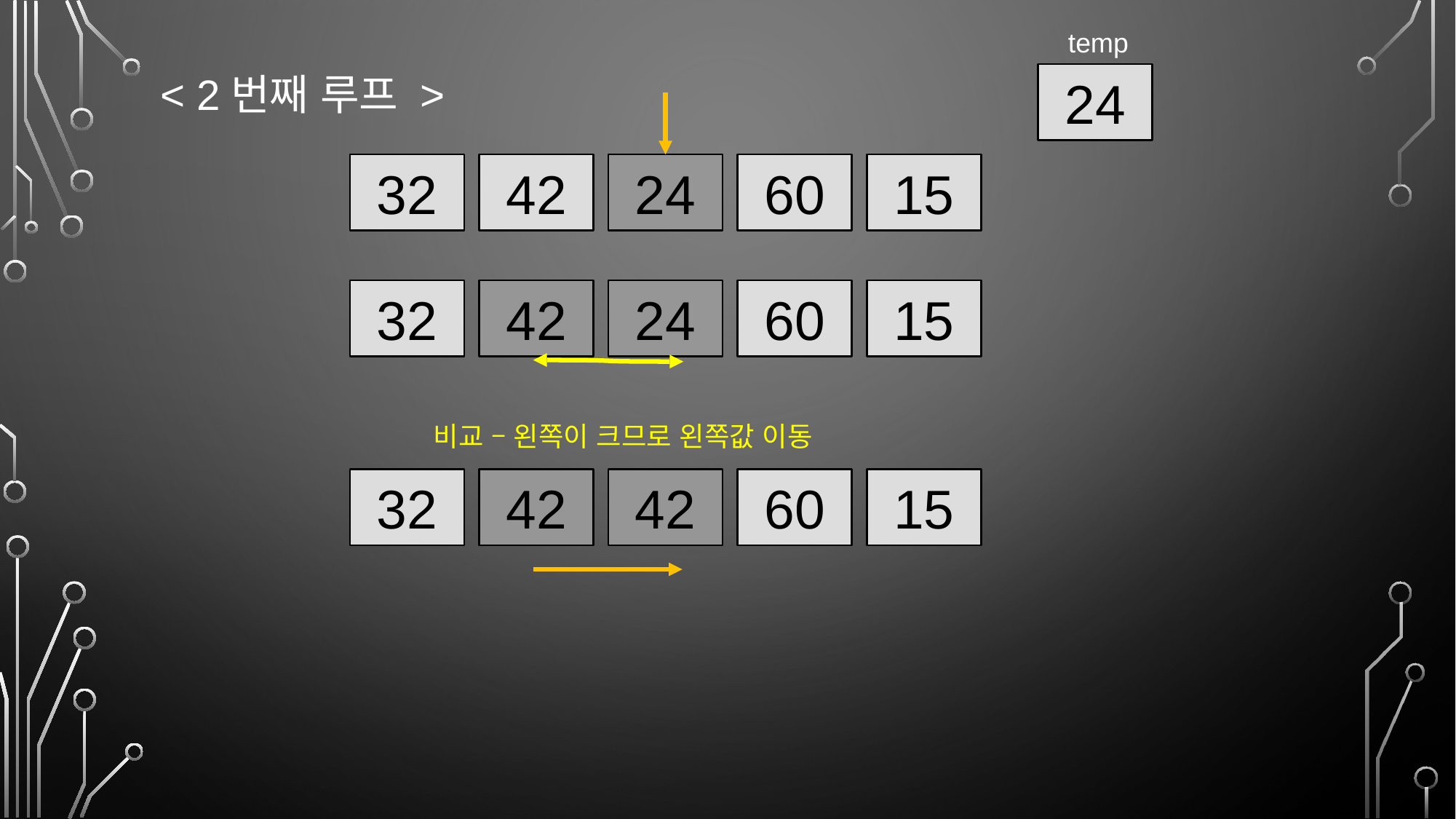

temp
< 2번째 루프 >
24
24
60
15
42
32
24
60
15
42
32
비교 – 왼쪽이 크므로 왼쪽값 이동
42
60
15
42
32